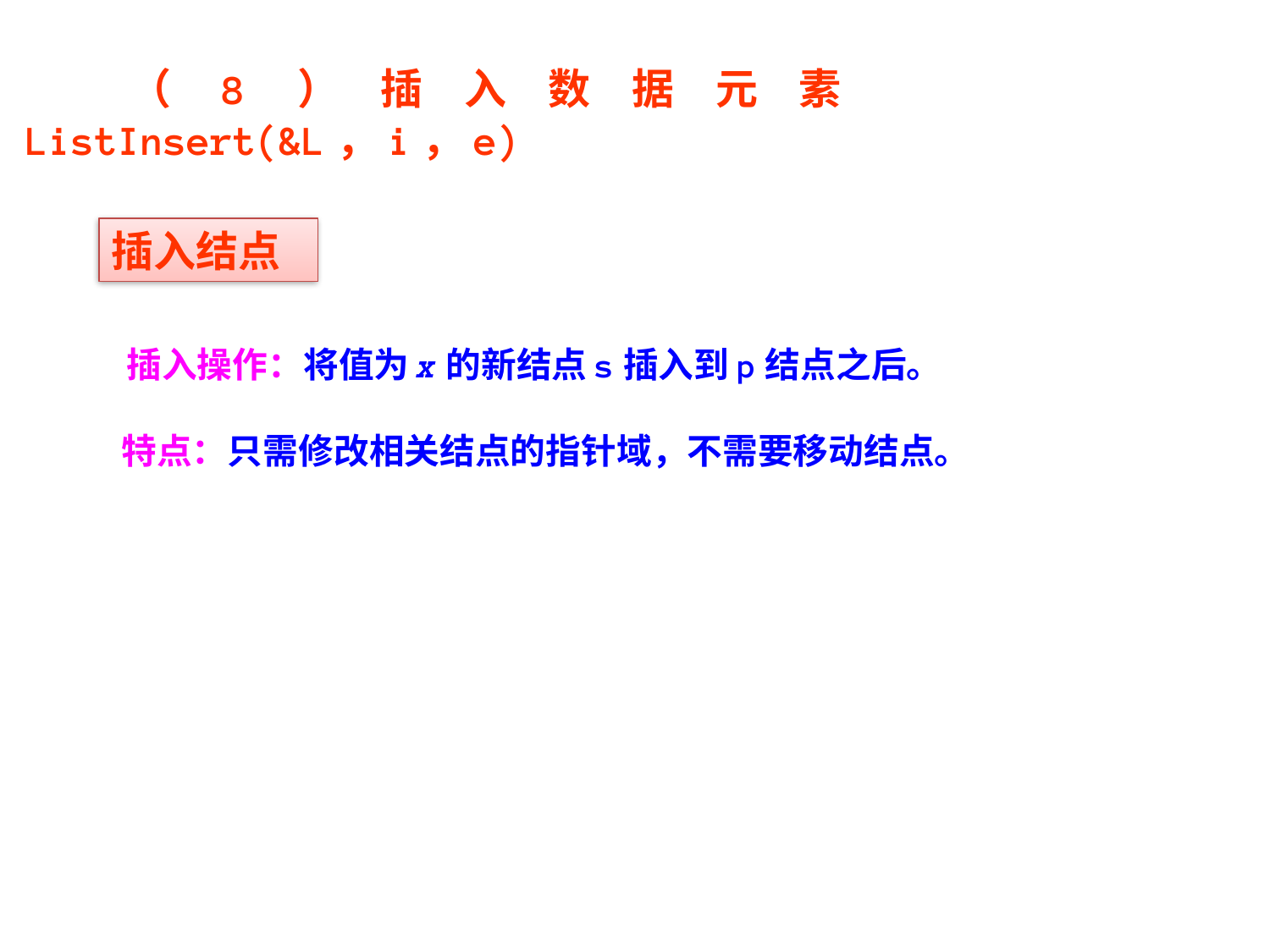

（8）插入数据元素ListInsert(&L，i，e)
插入结点
插入操作：将值为x的新结点s插入到p结点之后。
特点：只需修改相关结点的指针域，不需要移动结点。